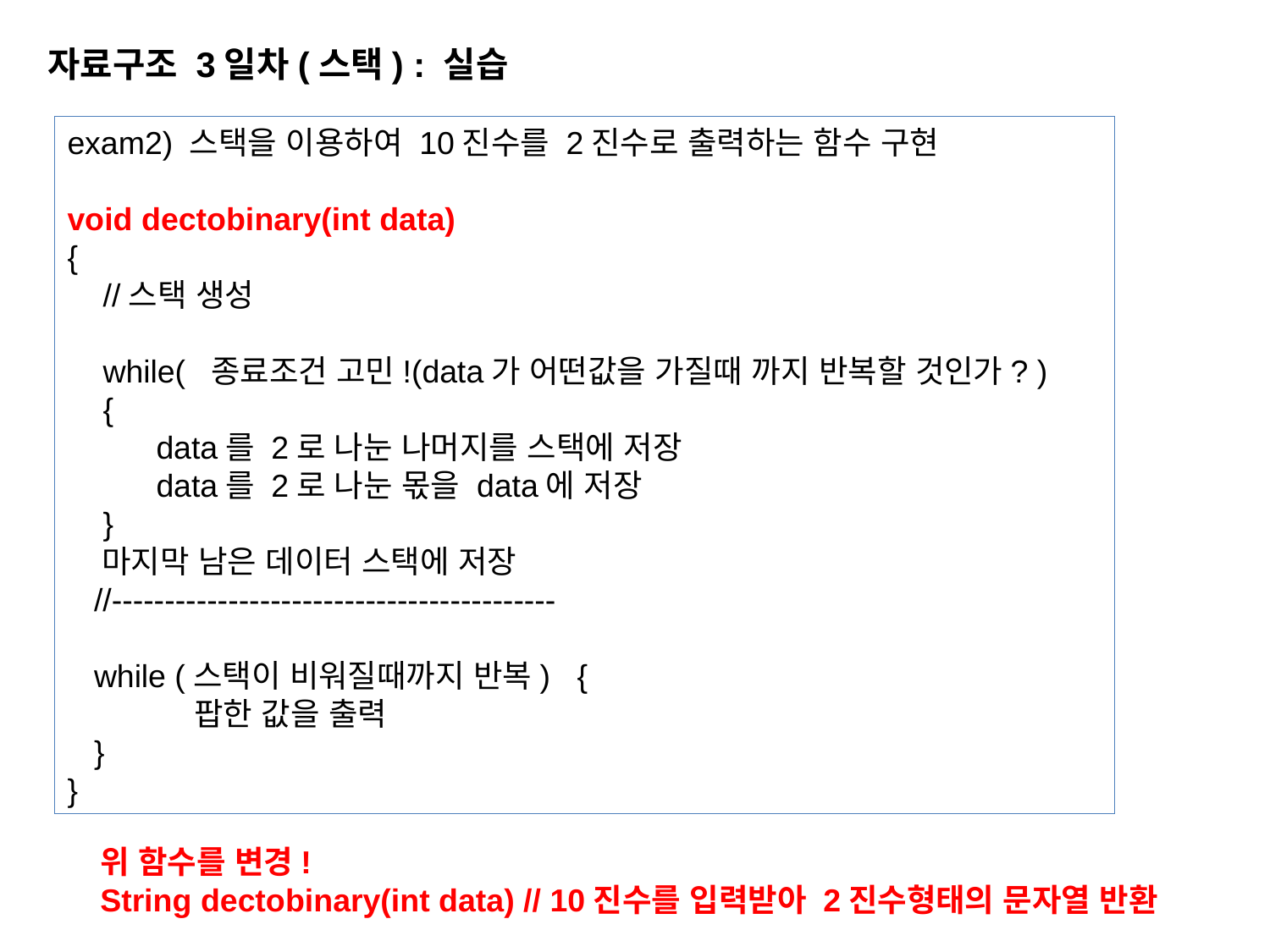

자료구조 3일차(스택) : 실습
exam2) 스택을 이용하여 10진수를 2진수로 출력하는 함수 구현

void dectobinary(int data)
{
    //스택 생성

    while(  종료조건 고민!(data가 어떤값을 가질때 까지 반복할 것인가? )
    {
          data를 2로 나눈 나머지를 스택에 저장
          data를 2로 나눈 몫을 data에 저장
    }
   마지막 남은 데이터 스택에 저장
   //------------------------------------------

   while (스택이 비워질때까지 반복)   {
	팝한 값을 출력
   }
}
위 함수를 변경!
String dectobinary(int data) // 10진수를 입력받아 2진수형태의 문자열 반환